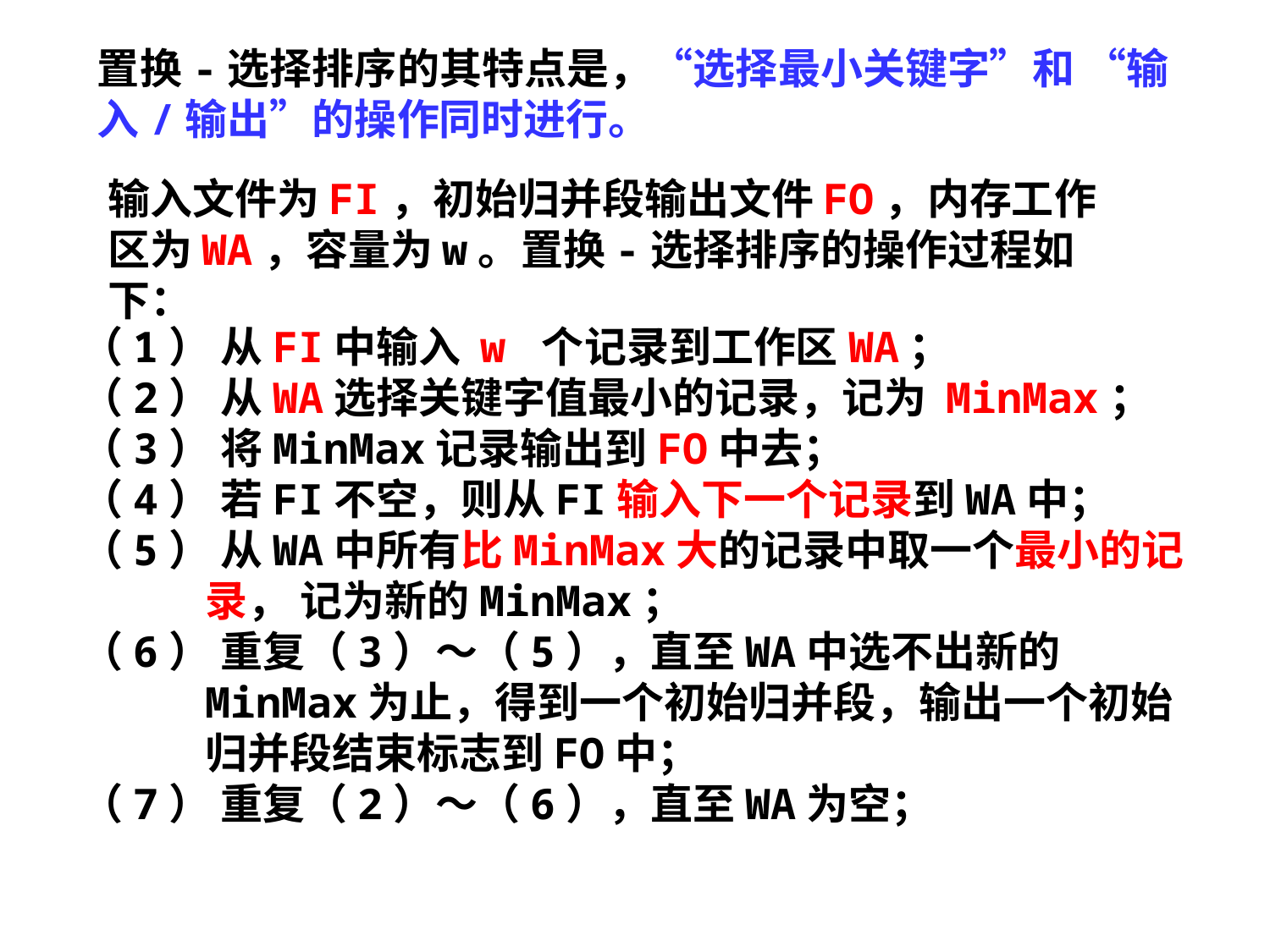

置换-选择排序的其特点是，“选择最小关键字”和 “输入/输出”的操作同时进行。
输入文件为FI，初始归并段输出文件FO，内存工作区为WA，容量为w。置换-选择排序的操作过程如下：
（1） 从FI中输入 w 个记录到工作区WA；
（2） 从WA选择关键字值最小的记录，记为 MinMax；
（3） 将MinMax记录输出到FO中去；
（4） 若FI不空，则从FI输入下一个记录到WA中；
（5） 从WA中所有比MinMax大的记录中取一个最小的记录， 记为新的MinMax；
（6） 重复（3）～（5），直至WA中选不出新的MinMax为止，得到一个初始归并段，输出一个初始归并段结束标志到FO中；
（7） 重复（2）～（6），直至WA为空；